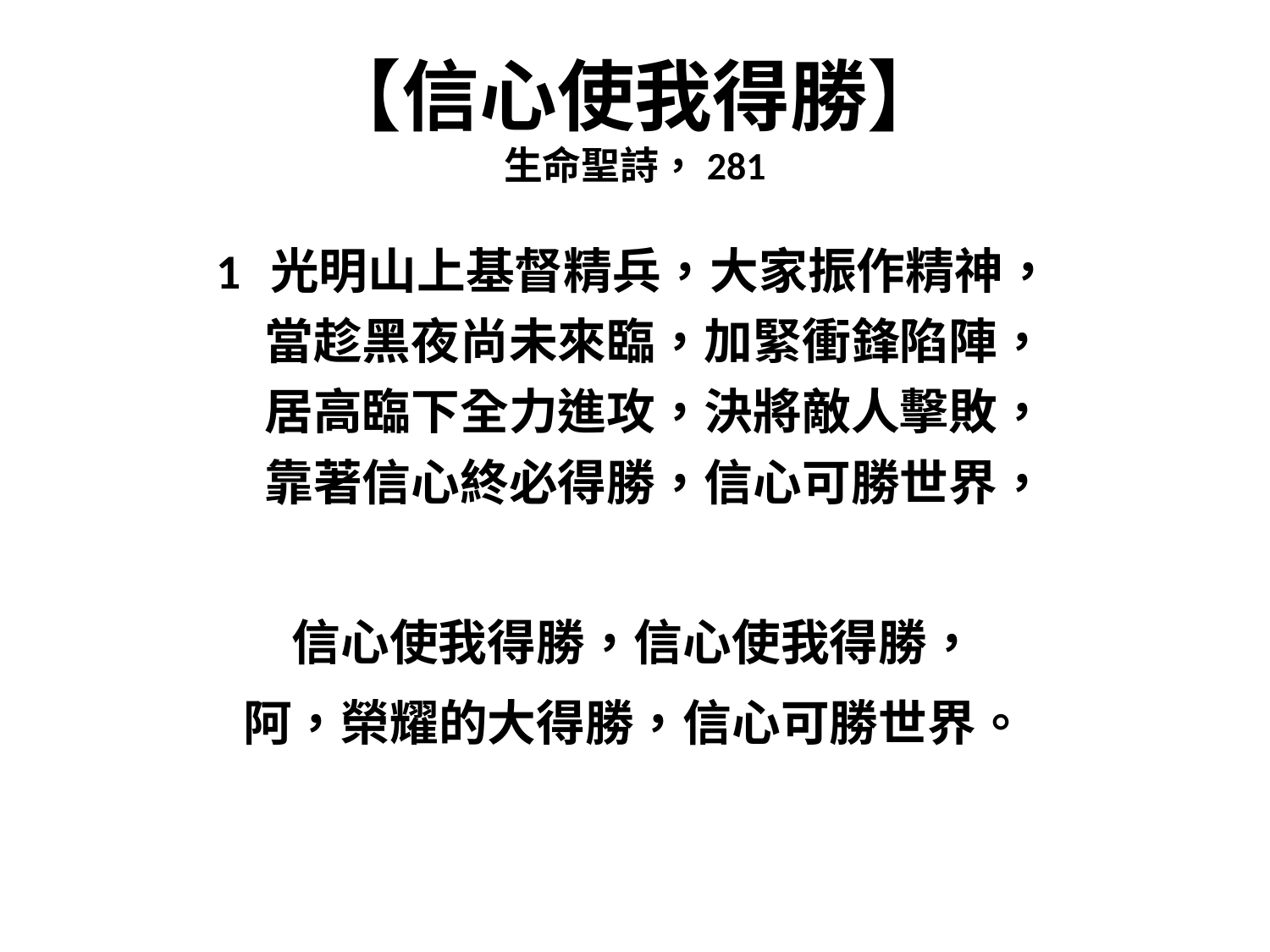

# 【信心使我得勝】 生命聖詩，281
1  光明山上基督精兵，大家振作精神，
當趁黑夜尚未來臨，加緊衝鋒陷陣，
居高臨下全力進攻，決將敵人擊敗，
靠著信心終必得勝，信心可勝世界，

信心使我得勝，信心使我得勝，
阿，榮耀的大得勝，信心可勝世界。